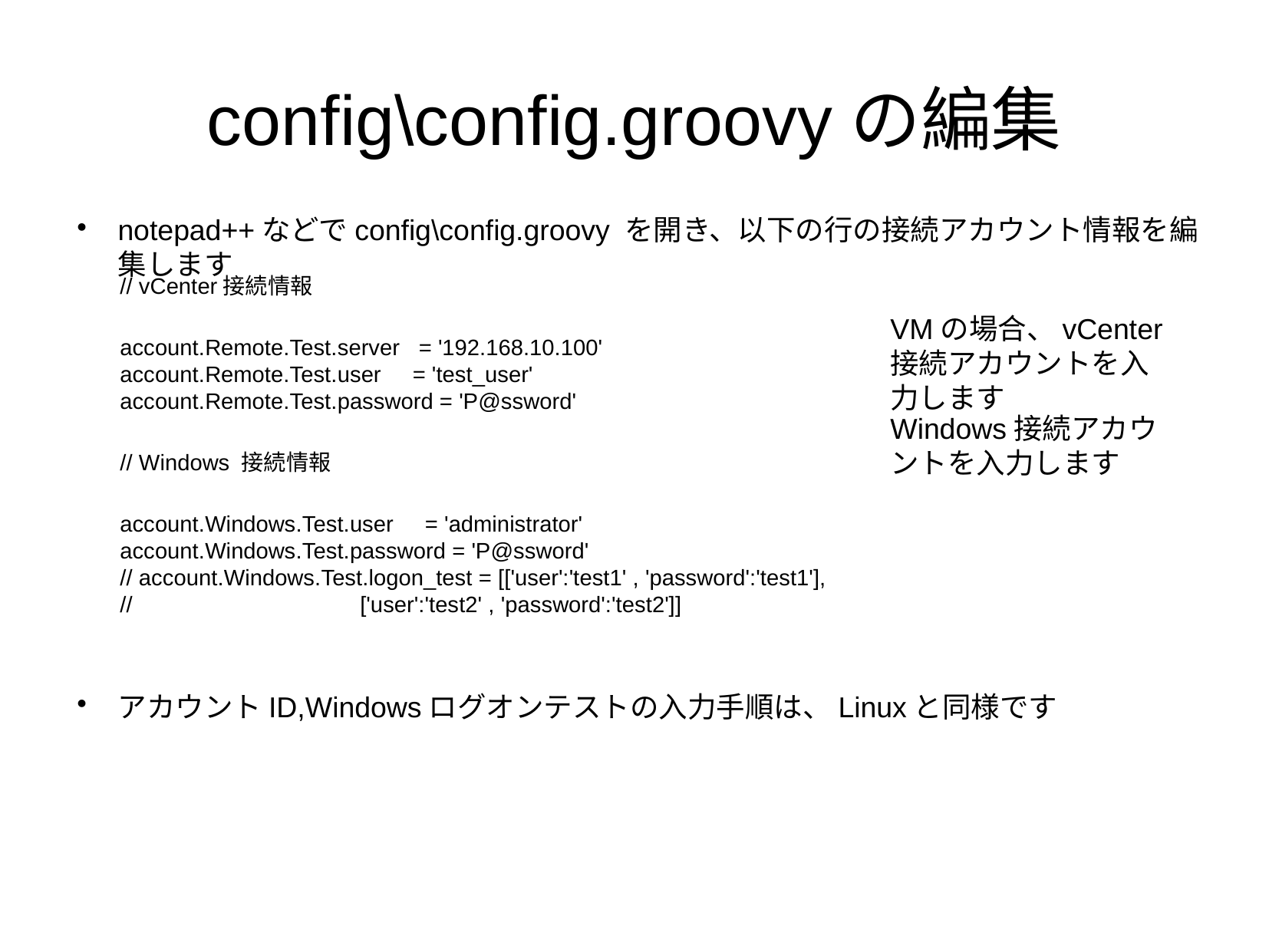

config\config.groovyの編集
notepad++などでconfig\config.groovy を開き、以下の行の接続アカウント情報を編集します
// vCenter接続情報

account.Remote.Test.server   = '192.168.10.100'
account.Remote.Test.user     = 'test_user'
account.Remote.Test.password = 'P@ssword'

// Windows 接続情報

account.Windows.Test.user     = 'administrator'
account.Windows.Test.password = 'P@ssword'
// account.Windows.Test.logon_test = [['user':'test1' , 'password':'test1'],
//                                    ['user':'test2' , 'password':'test2']]

VMの場合、vCenter接続アカウントを入力します
Windows接続アカウントを入力します
アカウントID,Windowsログオンテストの入力手順は、Linuxと同様です